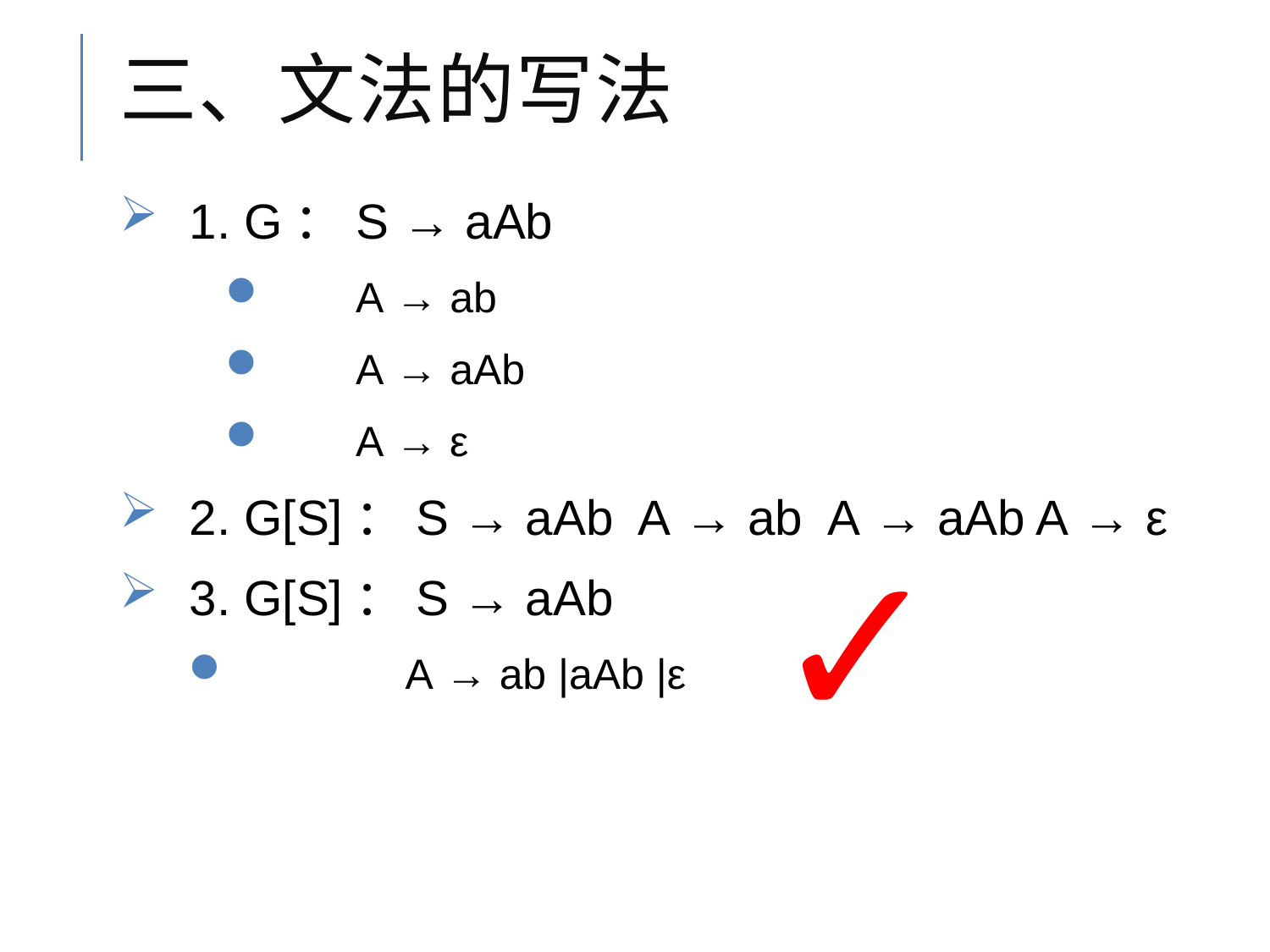

# 三、文法的写法
1. G：S → aAb
A → ab
A → aAb
A → ε
2. G[S]：S → aAb  A → ab  A → aAb A → ε
3. G[S]：S → aAb
A → ab |aAb |ε
✓
27